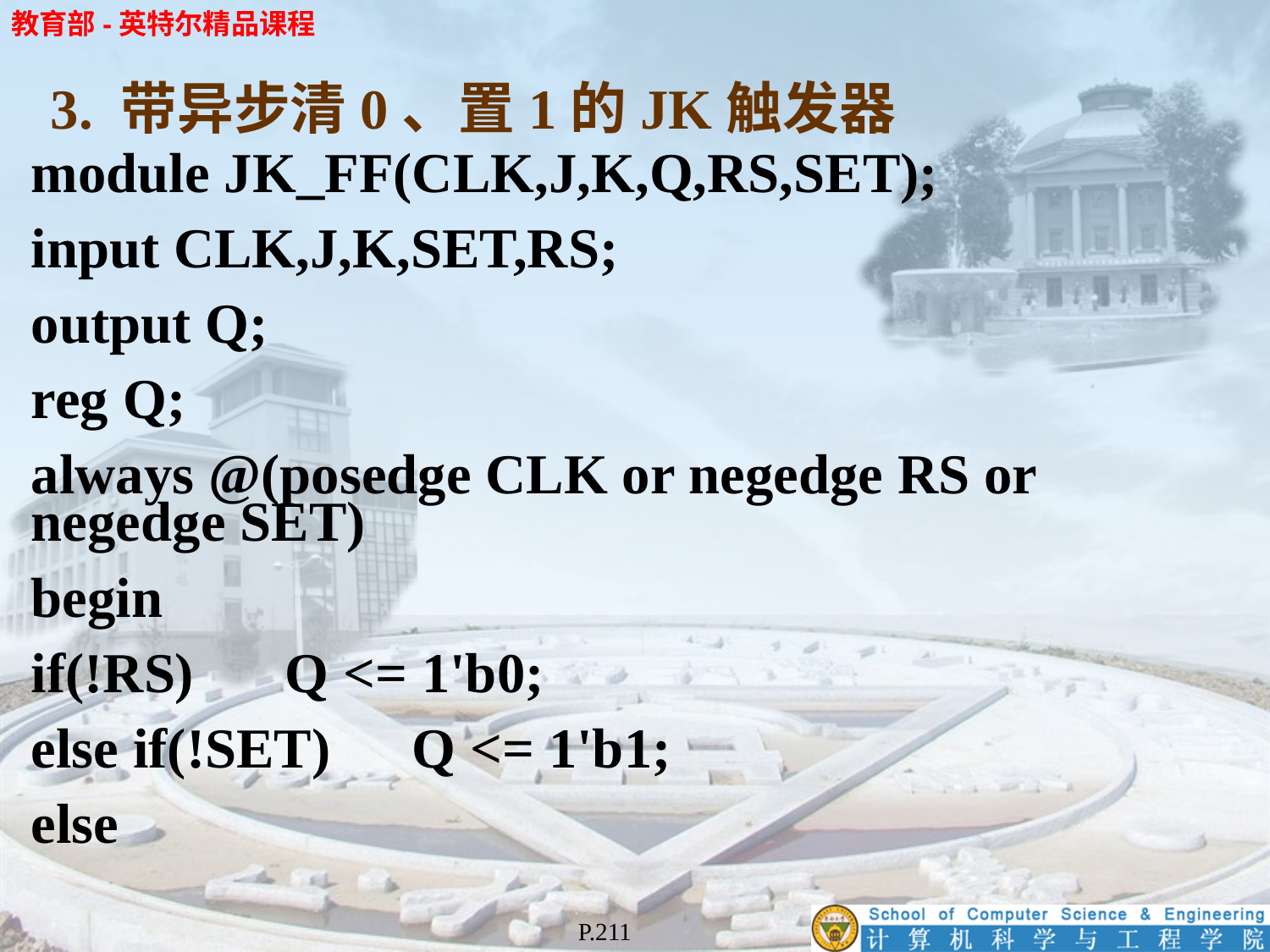

3. 带异步清0、置1的JK触发器
module JK_FF(CLK,J,K,Q,RS,SET);
input CLK,J,K,SET,RS;
output Q;
reg Q;
always @(posedge CLK or negedge RS or negedge SET)
begin
if(!RS)  	Q <= 1'b0;
else if(!SET) 	Q <= 1'b1;
else
P.211